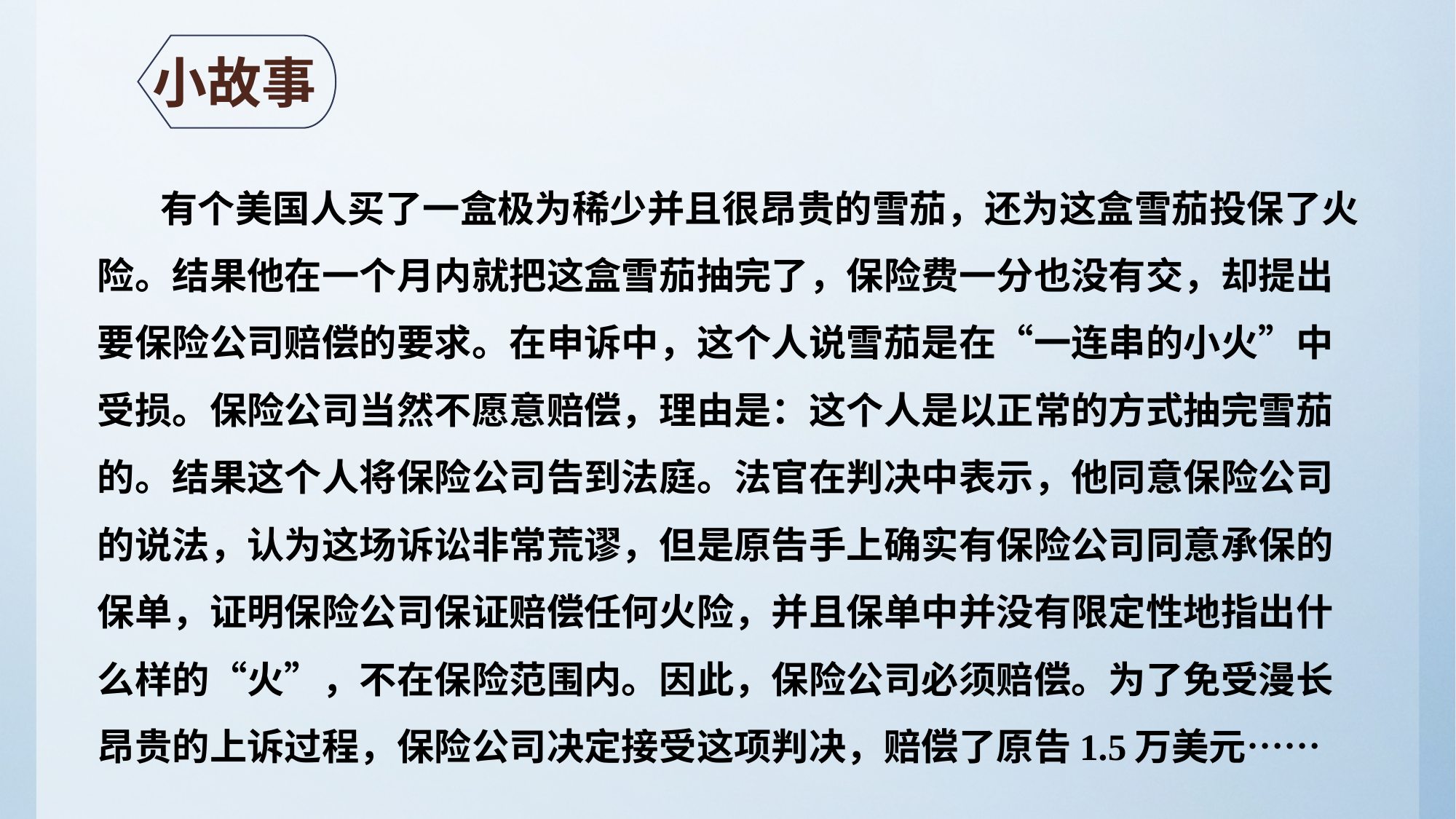

# 小故事

        有个美国人买了一盒极为稀少并且很昂贵的雪茄，还为这盒雪茄投保了火险。结果他在一个月内就把这盒雪茄抽完了，保险费一分也没有交，却提出要保险公司赔偿的要求。在申诉中，这个人说雪茄是在“一连串的小火”中受损。保险公司当然不愿意赔偿，理由是：这个人是以正常的方式抽完雪茄的。结果这个人将保险公司告到法庭。法官在判决中表示，他同意保险公司的说法，认为这场诉讼非常荒谬，但是原告手上确实有保险公司同意承保的保单，证明保险公司保证赔偿任何火险，并且保单中并没有限定性地指出什么样的“火”，不在保险范围内。因此，保险公司必须赔偿。为了免受漫长昂贵的上诉过程，保险公司决定接受这项判决，赔偿了原告1.5万美元……